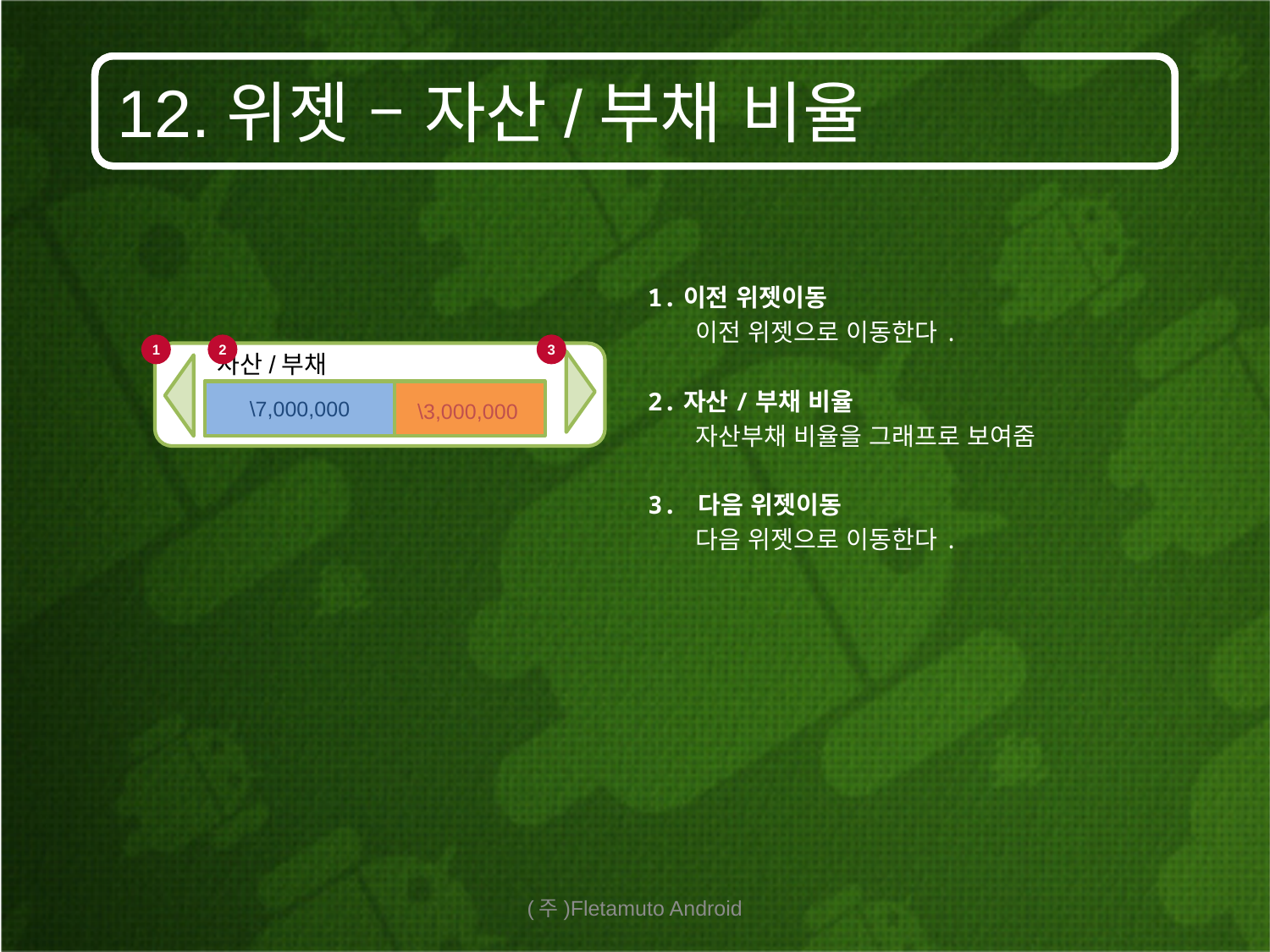

# 12.위젯 – 자산/부채 비율
1.이전 위젯이동
 	이전 위젯으로 이동한다.

2.자산/부채 비율
 	자산부채 비율을 그래프로 보여줌

3. 다음 위젯이동
 	다음 위젯으로 이동한다.

1
2
3
자산/부채

\7,000,000
\3,000,000

(주)Fletamuto Android